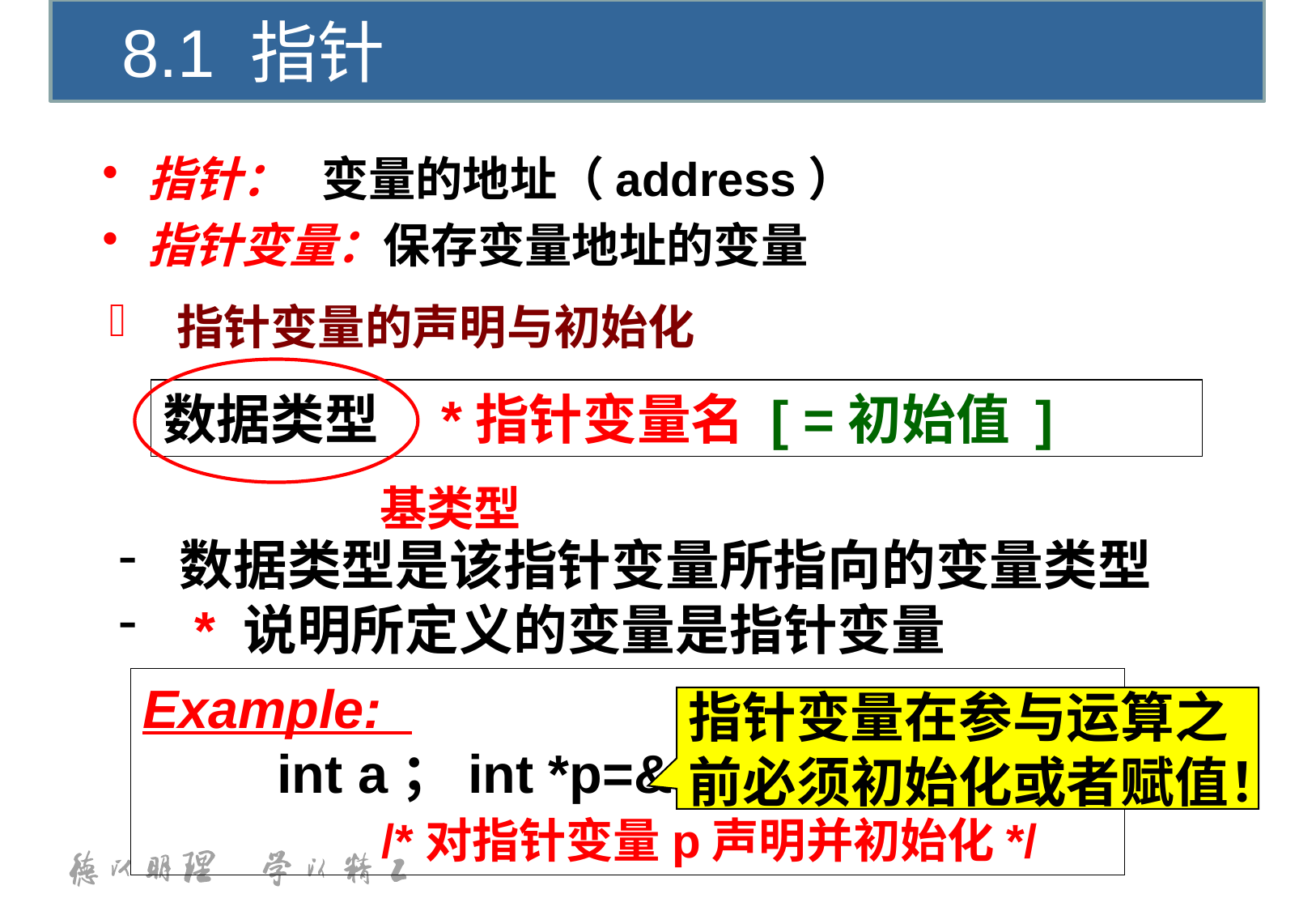

8.1 指针
指针：   变量的地址（address）
指针变量：保存变量地址的变量

 指针变量的声明与初始化

基类型
数据类型    *指针变量名 [ =初始值 ]
数据类型是该指针变量所指向的变量类型
 * 说明所定义的变量是指针变量
Example:
         int a；int *p=&a;
                /*对指针变量p声明并初始化*/
指针变量在参与运算之前必须初始化或者赋值！
19